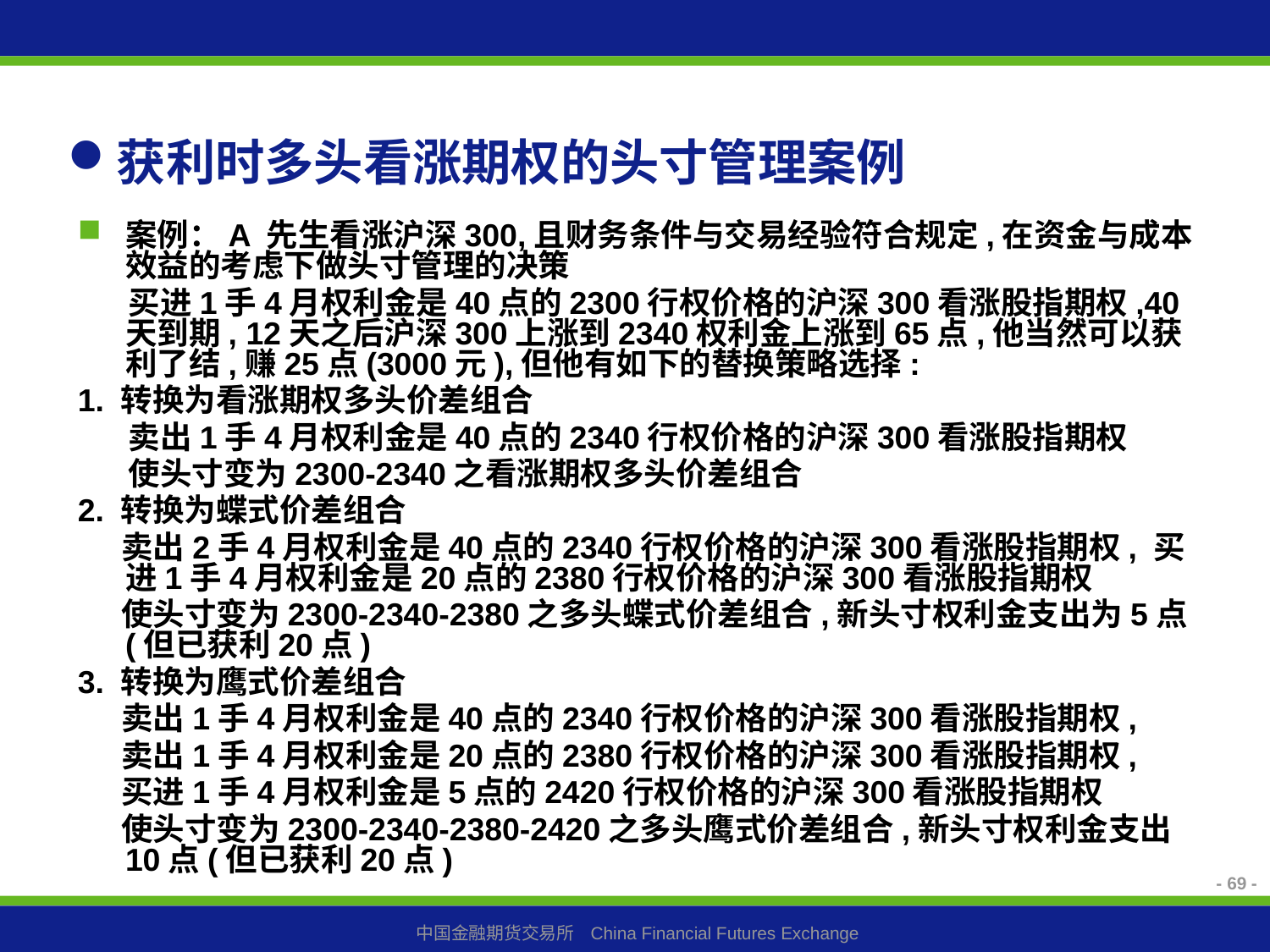

# 获利时多头看涨期权的头寸管理案例
案例：A 先生看涨沪深300,且财务条件与交易经验符合规定,在资金与成本效益的考虑下做头寸管理的决策
      买进1手4月权利金是40点的2300行权价格的沪深300看涨股指期权,40天到期, 12天之后沪深300上涨到2340权利金上涨到65点,他当然可以获利了结,赚25点(3000元),但他有如下的替换策略选择:
1. 转换为看涨期权多头价差组合
      卖出1手4月权利金是40点的2340行权价格的沪深300看涨股指期权
      使头寸变为2300-2340之看涨期权多头价差组合
2. 转换为蝶式价差组合
     卖出2手4月权利金是40点的2340行权价格的沪深300看涨股指期权, 买进1手4月权利金是20点的2380行权价格的沪深300看涨股指期权
     使头寸变为2300-2340-2380之多头蝶式价差组合,新头寸权利金支出为5点(但已获利20点)
3. 转换为鹰式价差组合
     卖出1手4月权利金是40点的2340行权价格的沪深300看涨股指期权,
     卖出1手4月权利金是20点的2380行权价格的沪深300看涨股指期权,
     买进1手4月权利金是5点的2420行权价格的沪深300看涨股指期权
     使头寸变为2300-2340-2380-2420之多头鹰式价差组合,新头寸权利金支出10点(但已获利20点)
- 69 -